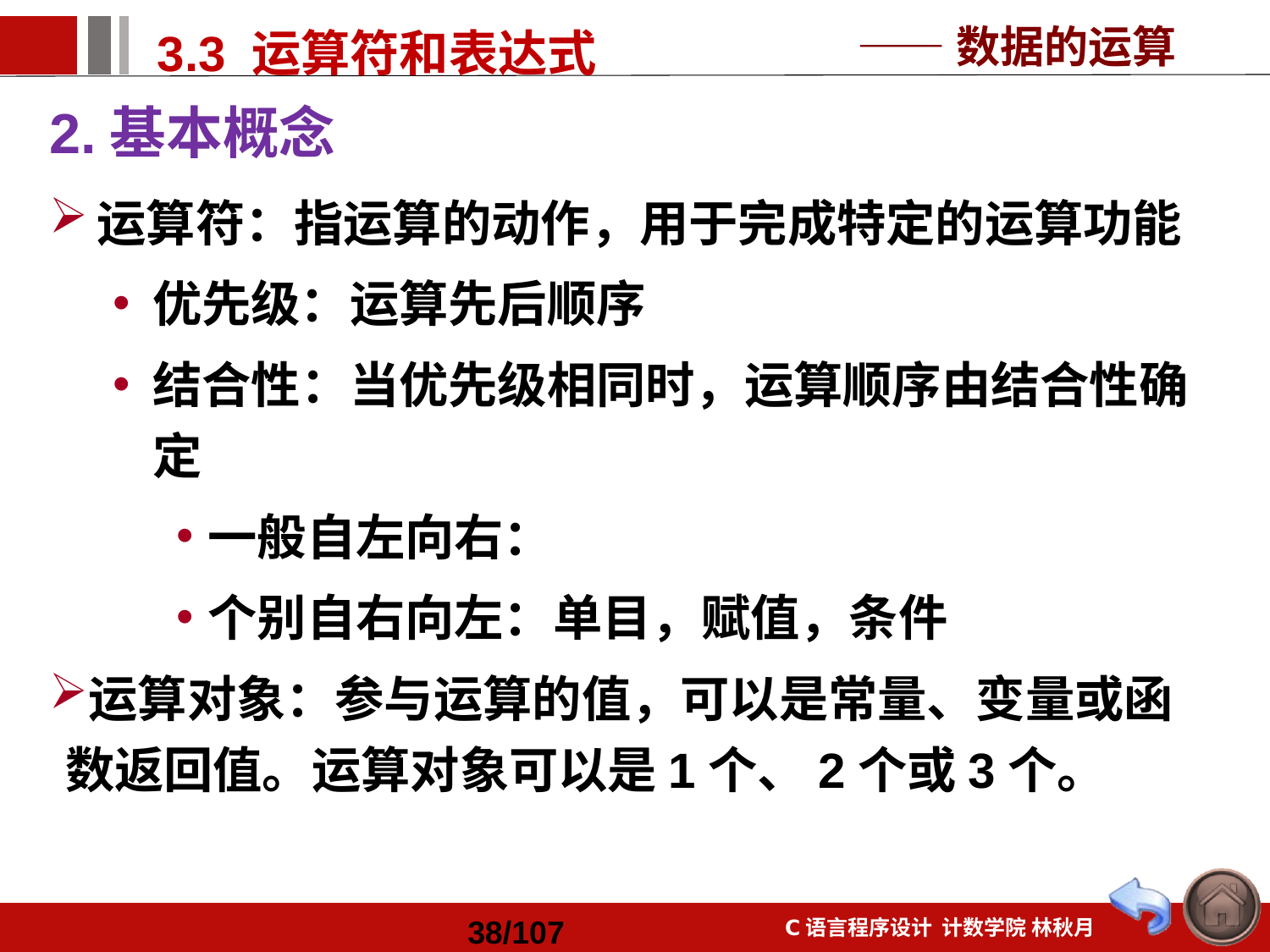

——数据的运算
2.基本概念
运算符：指运算的动作，用于完成特定的运算功能
优先级：运算先后顺序
结合性：当优先级相同时，运算顺序由结合性确定
一般自左向右：
个别自右向左：单目，赋值，条件
运算对象：参与运算的值，可以是常量、变量或函数返回值。运算对象可以是1个、2个或3个。